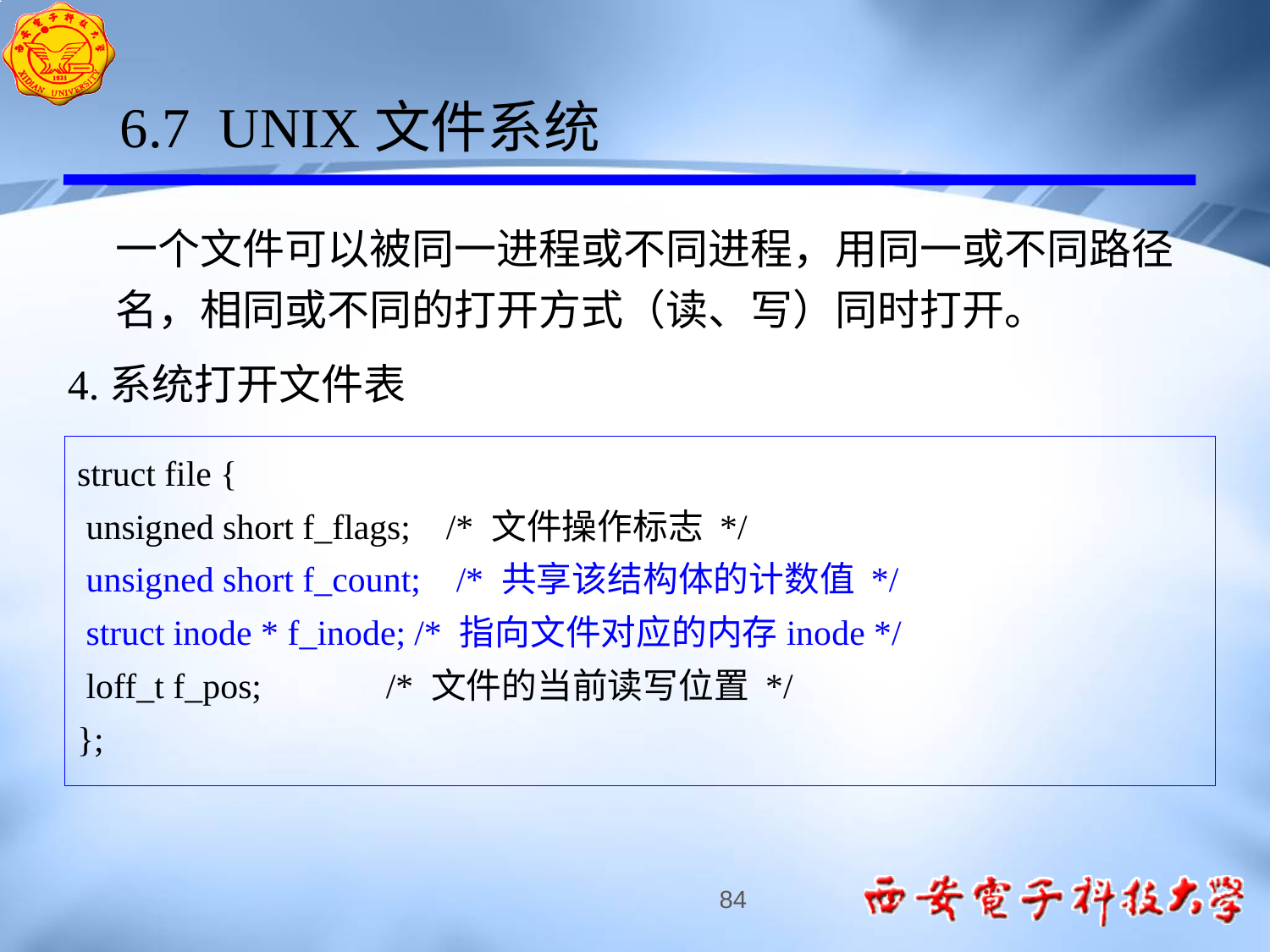

6.7  UNIX文件系统
    一个文件可以被同一进程或不同进程，用同一或不同路径名，相同或不同的打开方式（读、写）同时打开。
4.系统打开文件表

struct file {
 unsigned short f_flags;    /* 文件操作标志 */
 unsigned short f_count;    /* 共享该结构体的计数值 */
 struct inode * f_inode; /* 指向文件对应的内存inode */
 loff_t f_pos;              /* 文件的当前读写位置 */
};

84